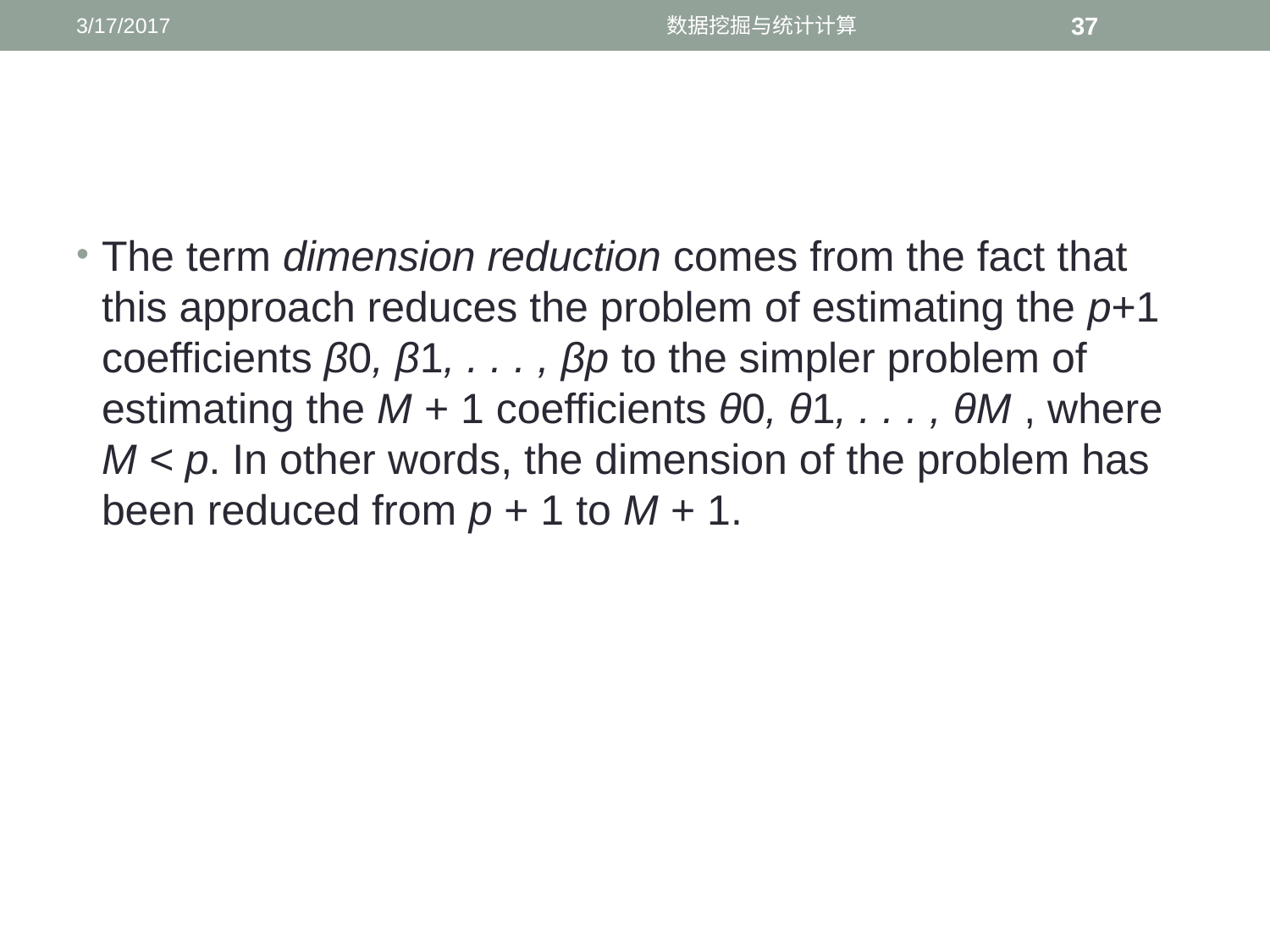

3/17/2017
数据挖掘与统计计算
37
#
The term dimension reduction comes from the fact that this approach reduces the problem of estimating the p+1 coefficients β0, β1, . . . , βp to the simpler problem of estimating the M + 1 coefficients θ0, θ1, . . . , θM , where
M < p. In other words, the dimension of the problem has been reduced from p + 1 to M + 1.